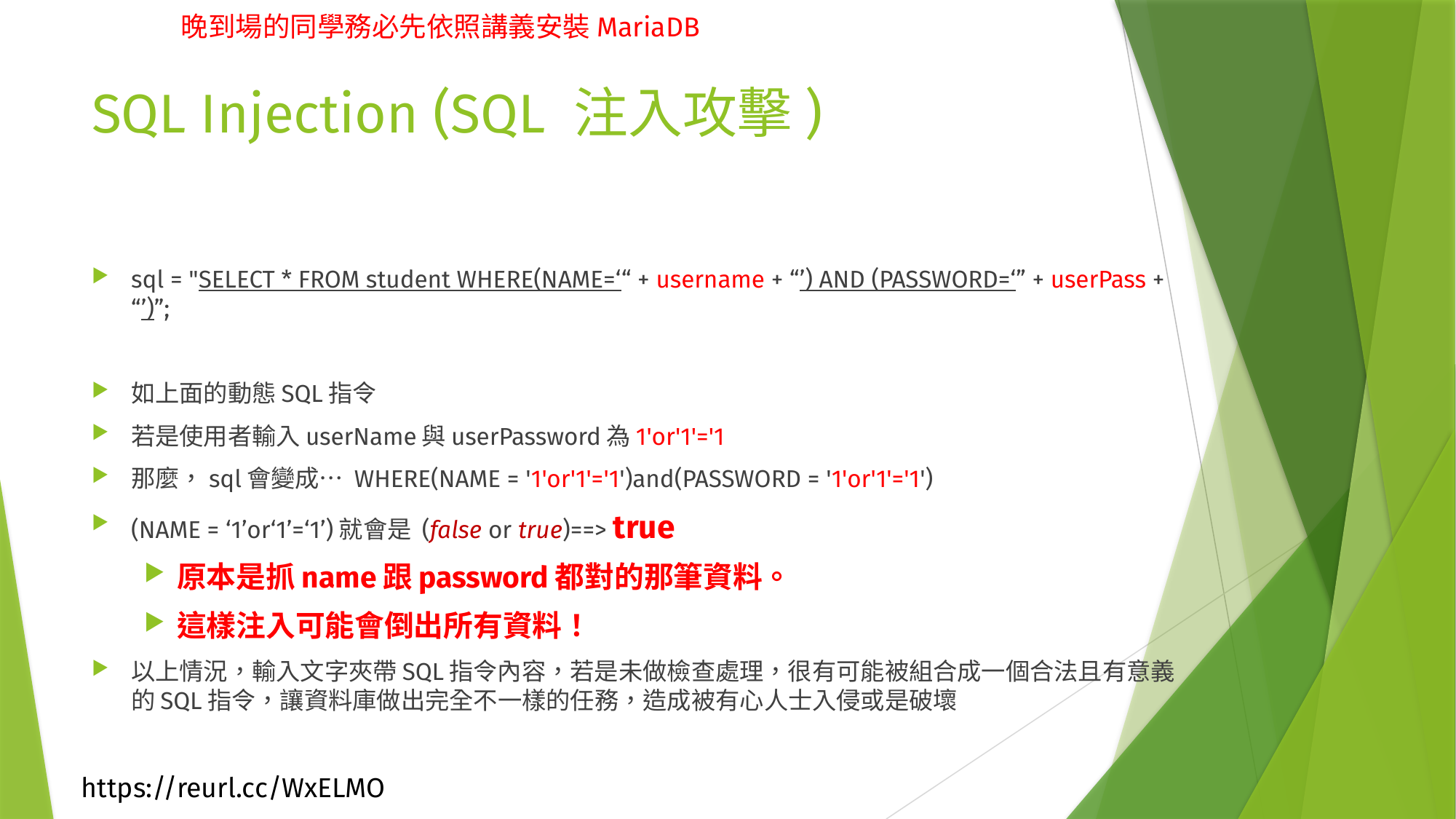

# SQL Injection (SQL 注入攻擊)
sql = "SELECT * FROM student WHERE(NAME=‘“ + username + “’) AND (PASSWORD=‘” + userPass + “’)”;

如上面的動態SQL指令
若是使用者輸入userName與userPassword為1'or'1'='1
那麼，sql會變成… WHERE(NAME = '1'or'1'='1')and(PASSWORD = '1'or'1'='1')
(NAME = ‘1’or‘1’=‘1’)就會是 (false or true)==> true
原本是抓name跟password都對的那筆資料。
這樣注入可能會倒出所有資料！
以上情況，輸入文字夾帶SQL指令內容，若是未做檢查處理，很有可能被組合成一個合法且有意義的SQL指令，讓資料庫做出完全不一樣的任務，造成被有心人士入侵或是破壞